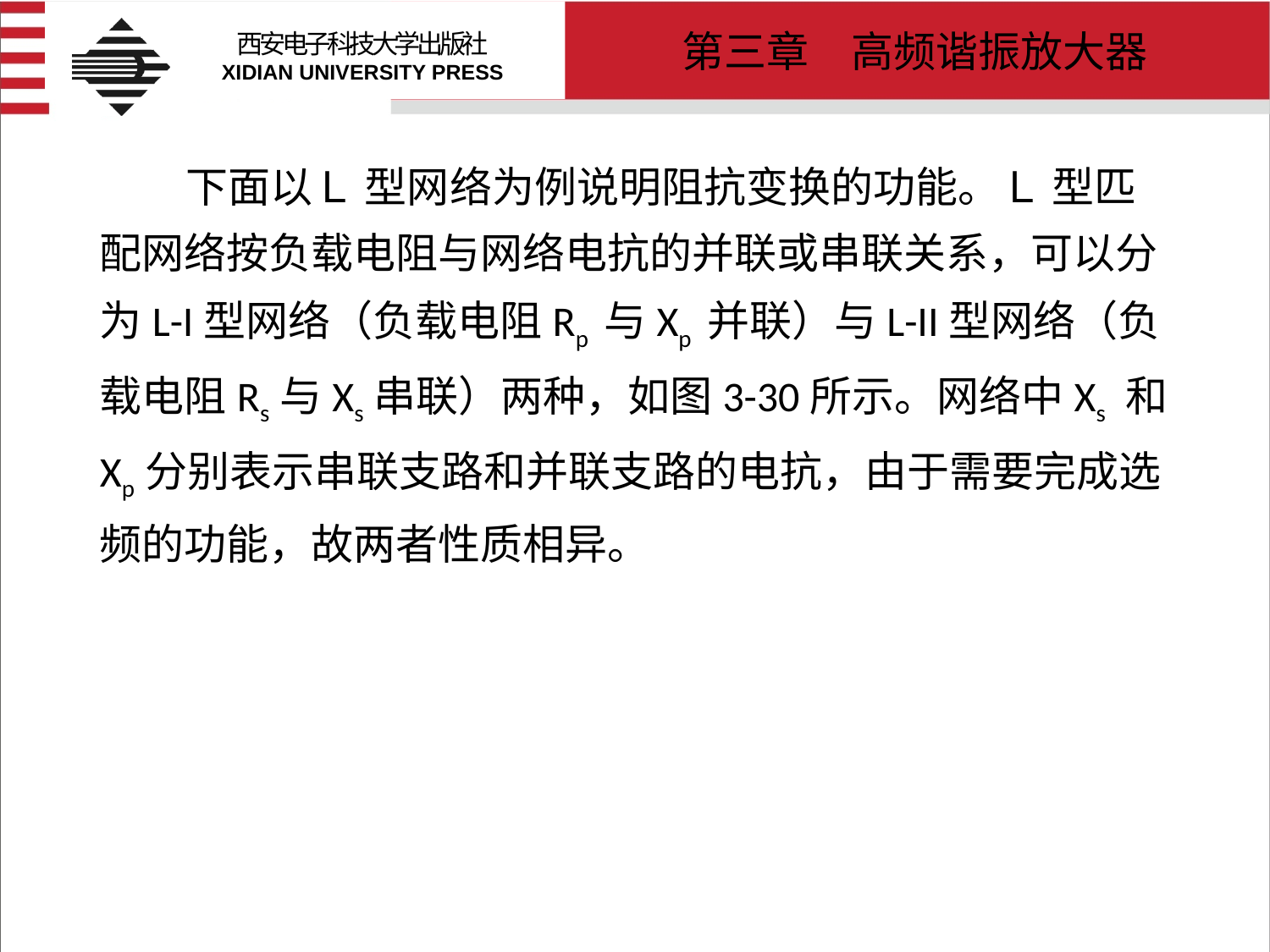

# 下面以Ｌ 型网络为例说明阻抗变换的功能。Ｌ 型匹配网络按负载电阻与网络电抗的并联或串联关系，可以分为L-I型网络（负载电阻Rp 与Xp 并联）与L-II型网络（负载电阻Rs与Xs串联）两种，如图3-30所示。网络中Xs 和Xp分别表示串联支路和并联支路的电抗，由于需要完成选频的功能，故两者性质相异。